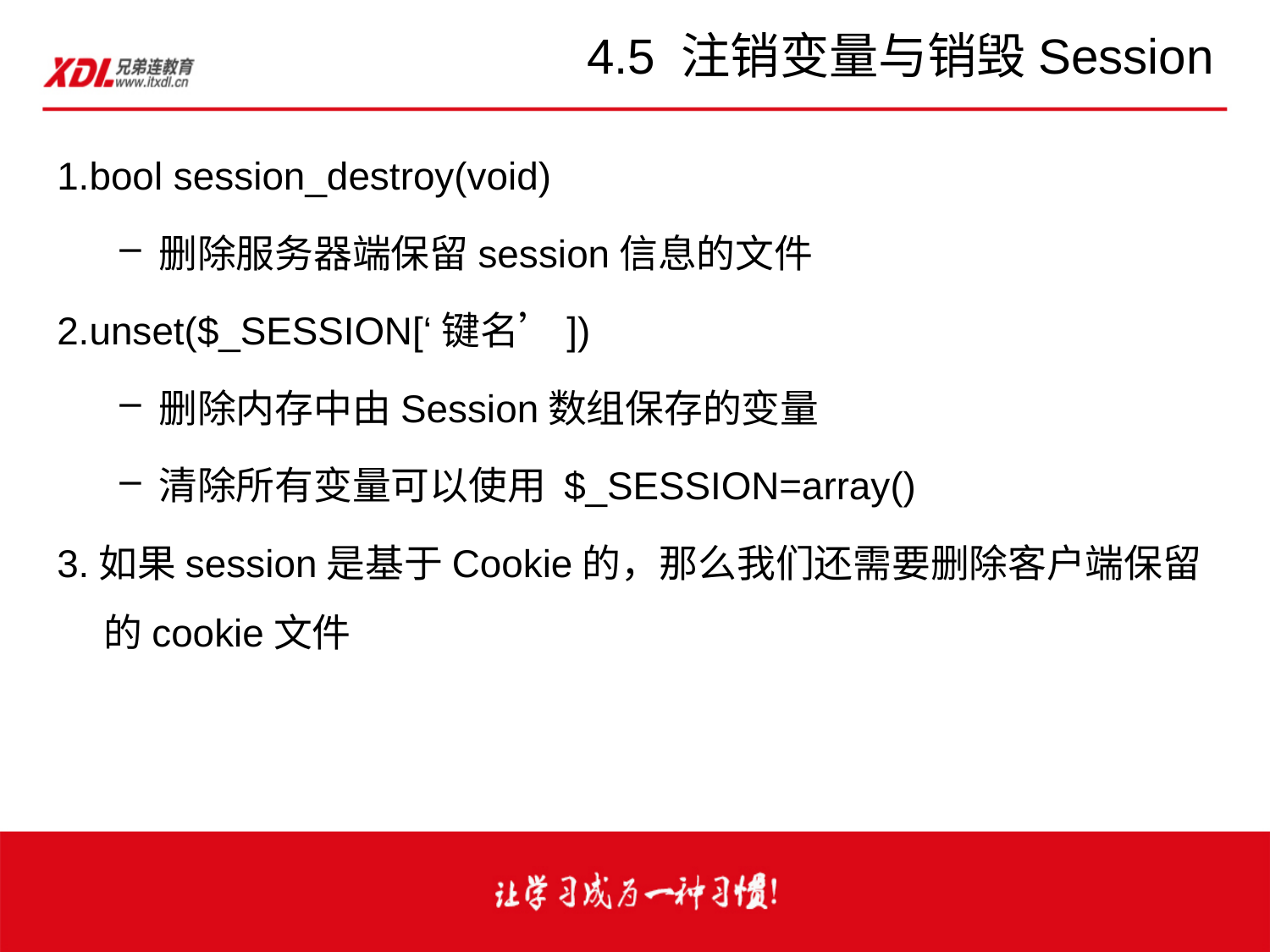

# 4.5 注销变量与销毁Session
1.bool session_destroy(void)
删除服务器端保留session信息的文件
2.unset($_SESSION[‘键名’])
删除内存中由Session数组保存的变量
清除所有变量可以使用 $_SESSION=array()
3.如果session是基于Cookie的，那么我们还需要删除客户端保留的cookie文件